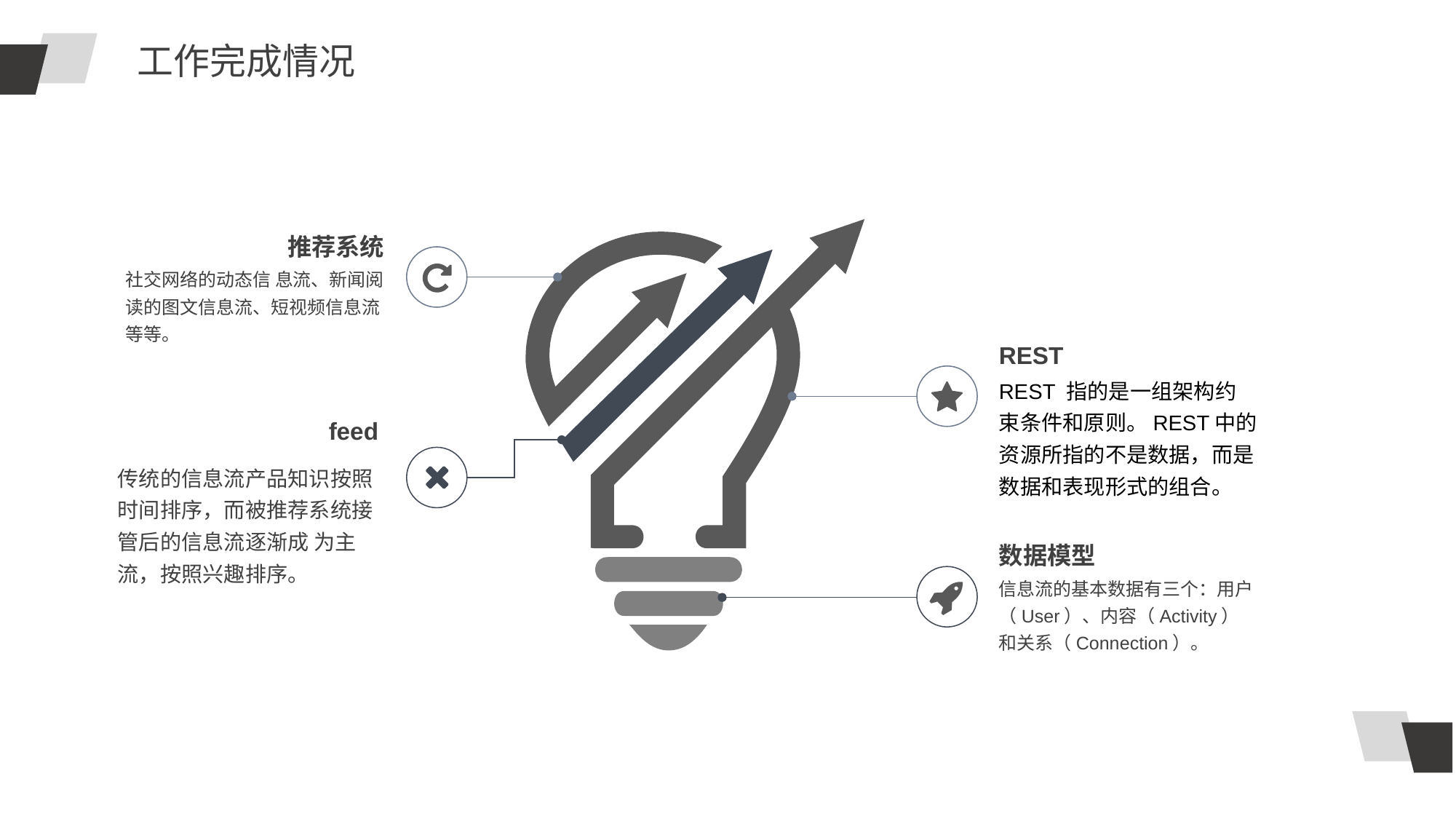

工作完成情况

推荐系统

社交网络的动态信 息流、新闻阅读的图文信息流、短视频信息流等等。

REST

REST 指的是一组架构约束条件和原则。REST中的资源所指的不是数据，而是数据和表现形式的组合。

 feed

传统的信息流产品知识按照时间排序，而被推荐系统接管后的信息流逐渐成 为主流，按照兴趣排序。

数据模型

信息流的基本数据有三个：用户（User）、内容（Activity）和关系（Connection）。